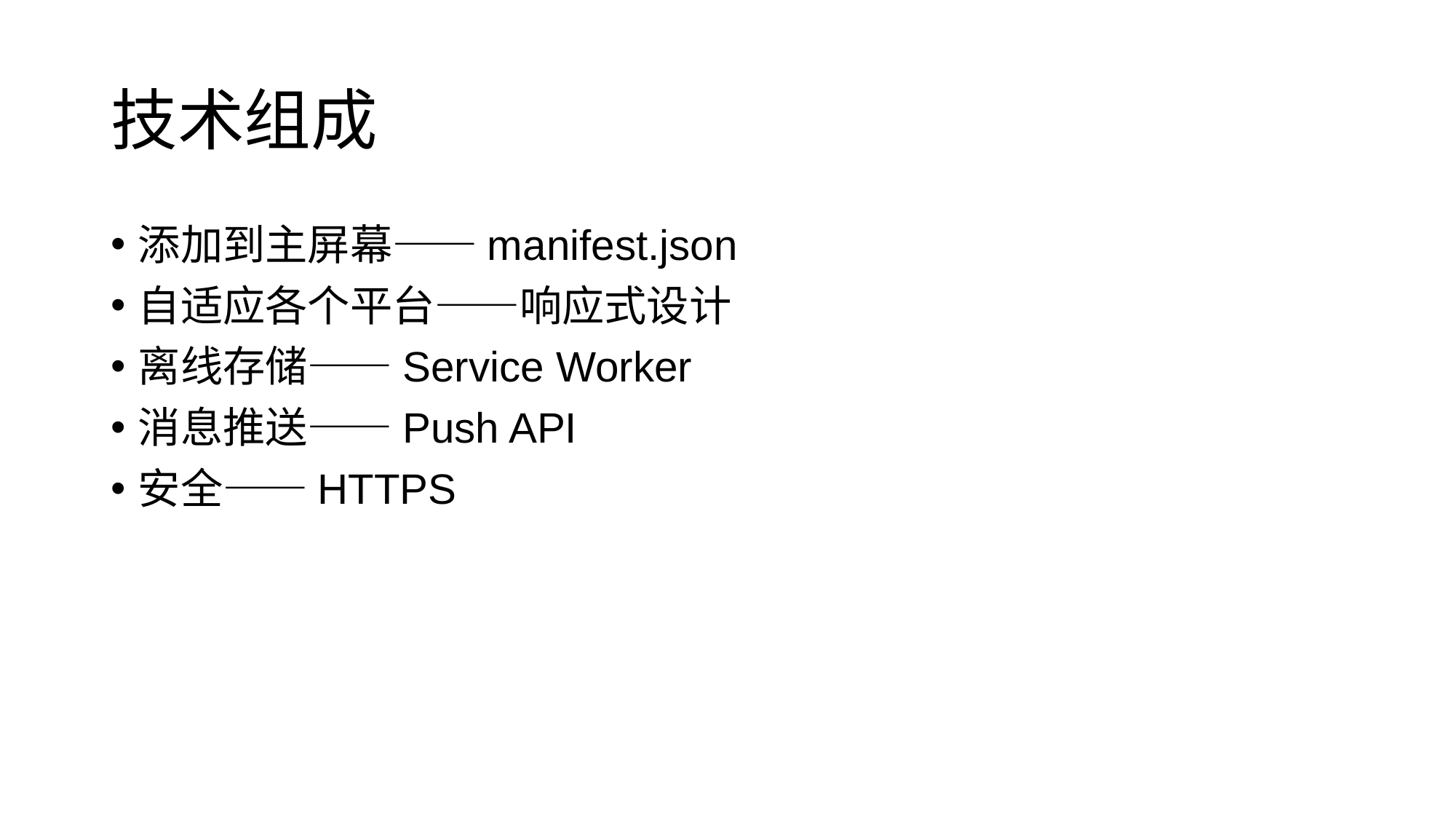

# 技术组成
添加到主屏幕——manifest.json
自适应各个平台——响应式设计
离线存储——Service Worker
消息推送——Push API
安全——HTTPS